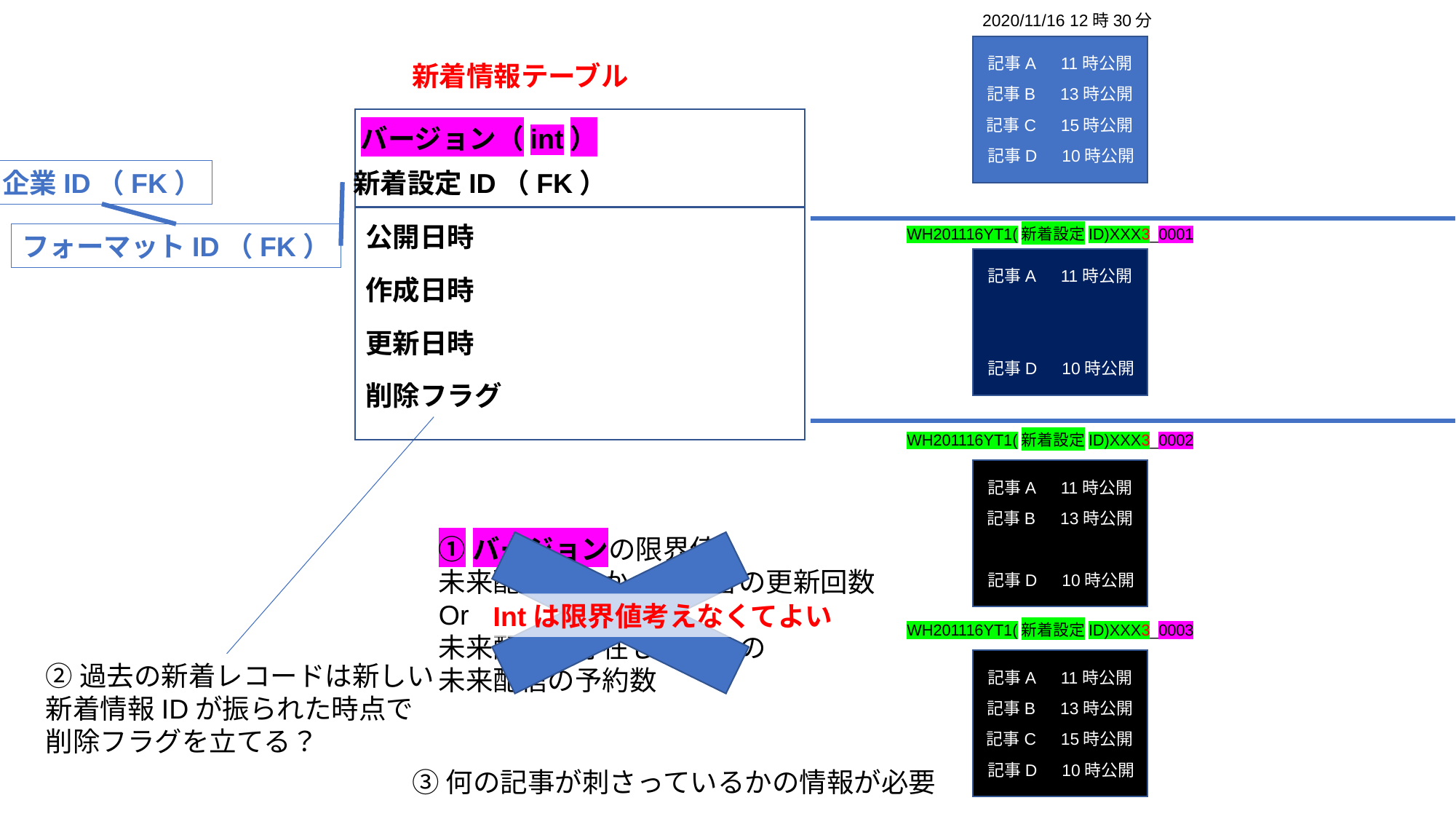

2020/11/16 12時30分

記事A　11時公開
記事B　13時公開
記事C　15時公開
記事D　10時公開
WH201116YT1(新着設定ID)XXX3_0001

記事A　11時公開
記事D　10時公開
WH201116YT1(新着設定ID)XXX3_0002

記事A　11時公開
記事B　13時公開
記事D　10時公開
WH201116YT1(新着設定ID)XXX3_0003

記事A　11時公開
記事B　13時公開
記事C　15時公開
記事D　10時公開
新着情報テーブル

バージョン（int）
企業ID（FK）
新着設定ID（FK）

公開日時
フォーマットID（FK）
作成日時
更新日時
削除フラグ

①バージョンの限界値
未来配信がなかった場合の更新回数
Or
未来配信が存在した場合の
未来配信の予約数
Intは限界値考えなくてよい
②過去の新着レコードは新しい
新着情報IDが振られた時点で
削除フラグを立てる？
③何の記事が刺さっているかの情報が必要